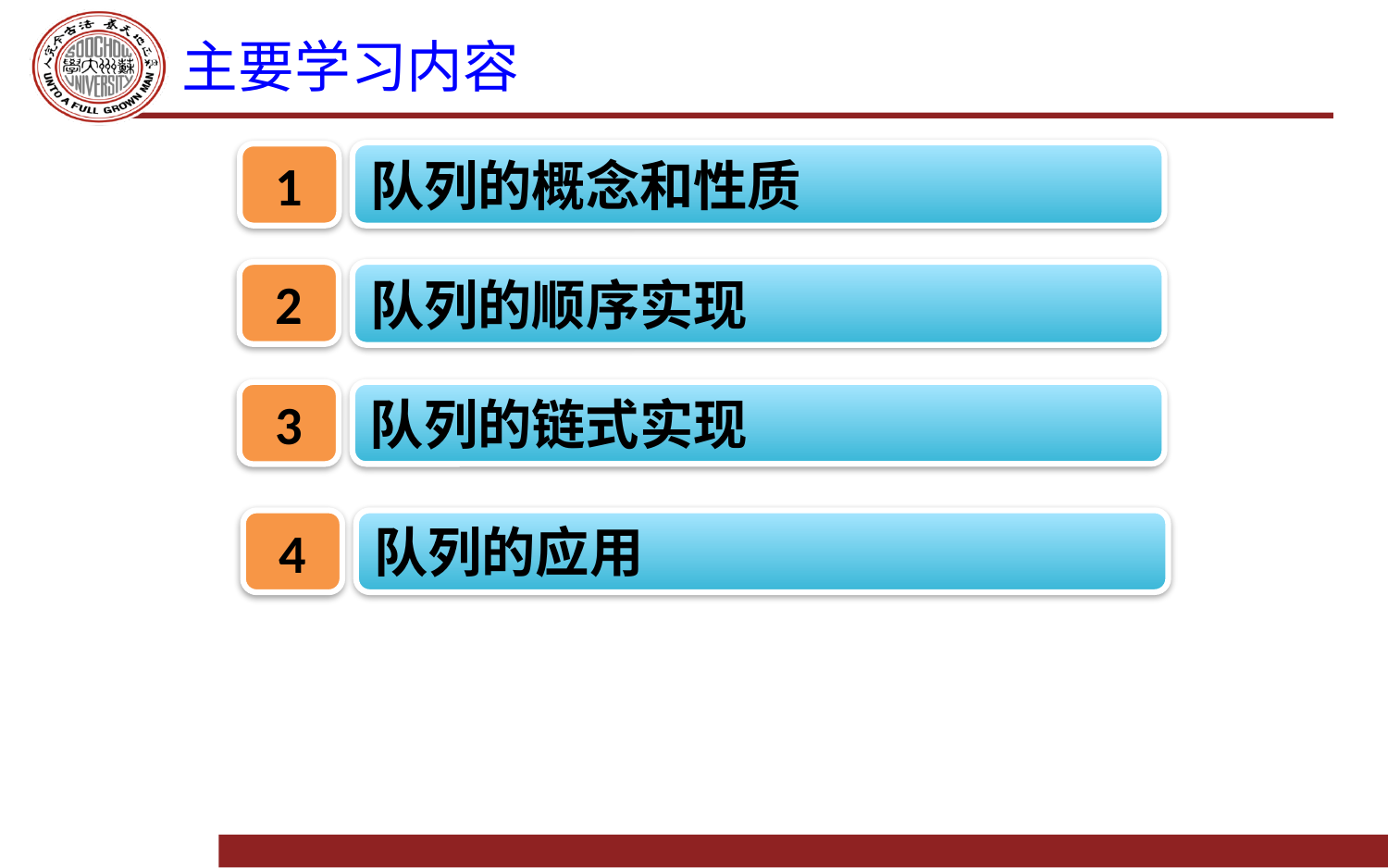

# 主要学习内容
队列的概念和性质
1
2
队列的顺序实现
3
队列的链式实现
4
队列的应用